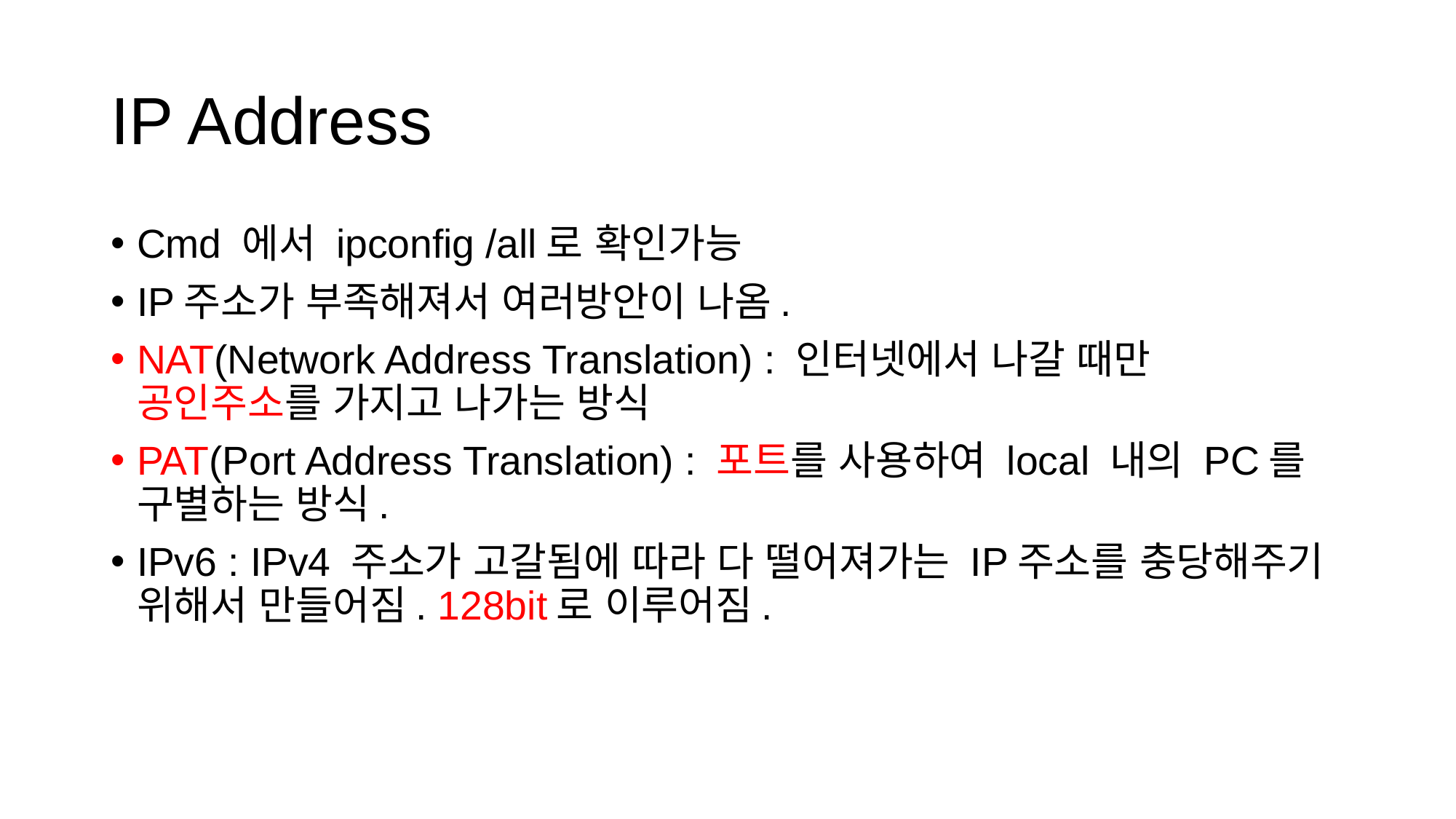

# IP Address
Cmd 에서 ipconfig /all로 확인가능
IP주소가 부족해져서 여러방안이 나옴.
NAT(Network Address Translation) : 인터넷에서 나갈 때만 공인주소를 가지고 나가는 방식
PAT(Port Address Translation) : 포트를 사용하여 local 내의 PC를 구별하는 방식.
IPv6 : IPv4 주소가 고갈됨에 따라 다 떨어져가는 IP주소를 충당해주기 위해서 만들어짐. 128bit로 이루어짐.